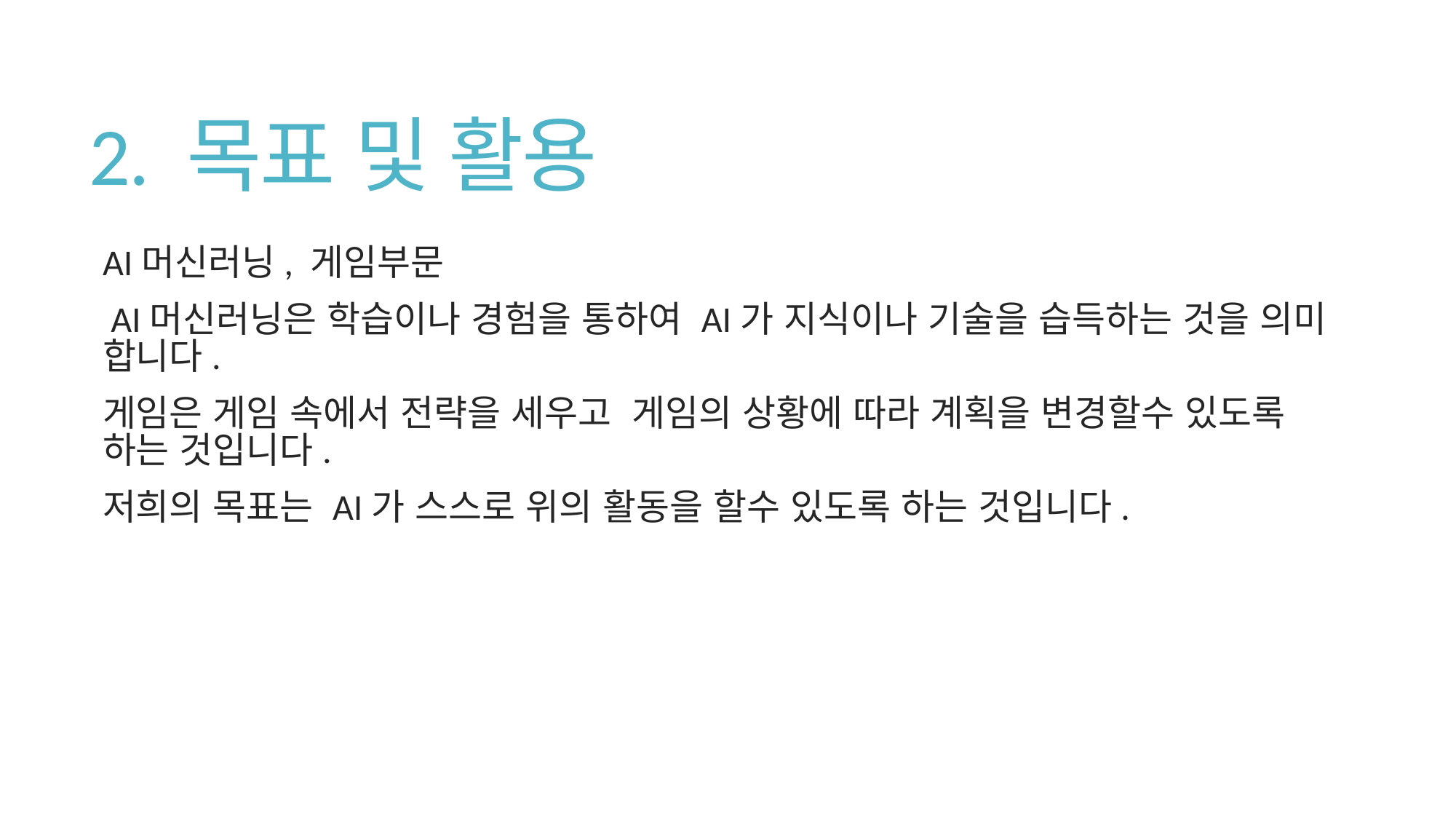

# 2. 목표 및 활용
AI머신러닝, 게임부문
 AI머신러닝은 학습이나 경험을 통하여 AI가 지식이나 기술을 습득하는 것을 의미 합니다.
게임은 게임 속에서 전략을 세우고  게임의 상황에 따라 계획을 변경할수 있도록 하는 것입니다.
저희의 목표는 AI가 스스로 위의 활동을 할수 있도록 하는 것입니다.